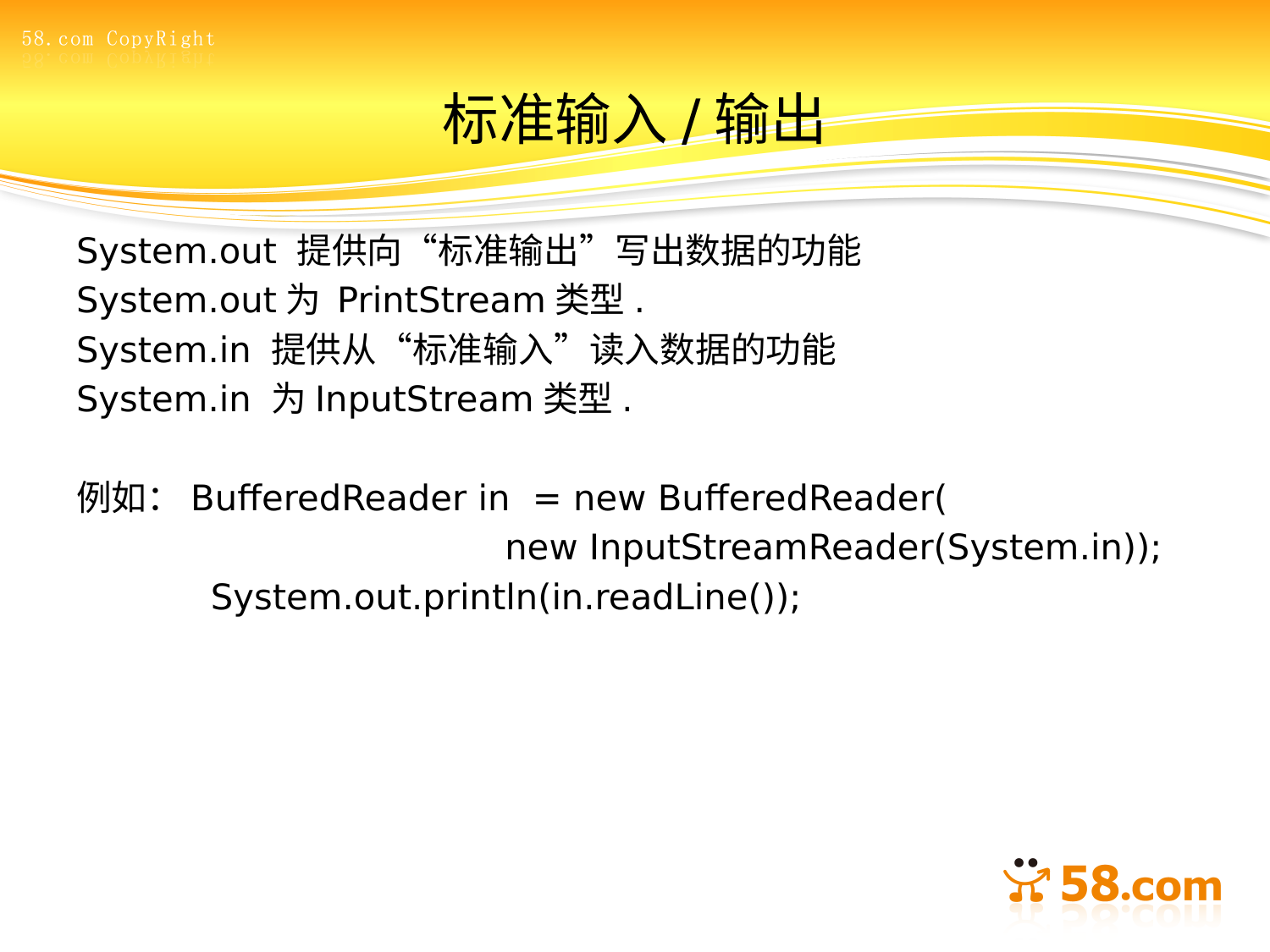

# 标准输入/输出
System.out 提供向“标准输出”写出数据的功能
System.out为 PrintStream类型.
System.in 提供从“标准输入”读入数据的功能
System.in 为InputStream类型.

例如：BufferedReader in  = new BufferedReader(
  				new InputStreamReader(System.in));
            System.out.println(in.readLine());